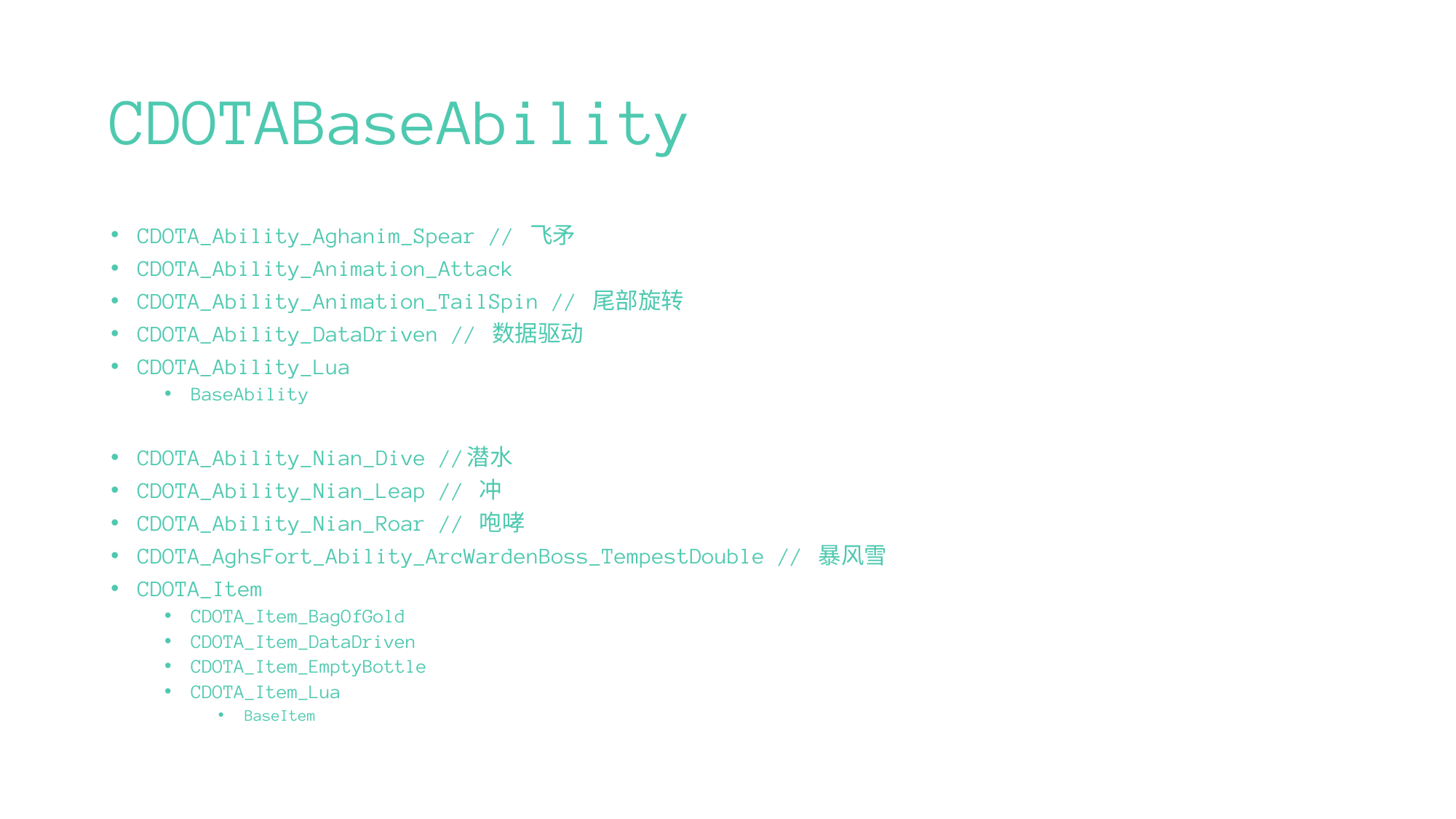

# CDOTABaseAbility
CDOTA_Ability_Aghanim_Spear // 飞矛
CDOTA_Ability_Animation_Attack
CDOTA_Ability_Animation_TailSpin // 尾部旋转
CDOTA_Ability_DataDriven // 数据驱动
CDOTA_Ability_Lua
BaseAbility

CDOTA_Ability_Nian_Dive //潜水
CDOTA_Ability_Nian_Leap // 冲
CDOTA_Ability_Nian_Roar // 咆哮
CDOTA_AghsFort_Ability_ArcWardenBoss_TempestDouble // 暴风雪
CDOTA_Item
CDOTA_Item_BagOfGold
CDOTA_Item_DataDriven
CDOTA_Item_EmptyBottle
CDOTA_Item_Lua
BaseItem